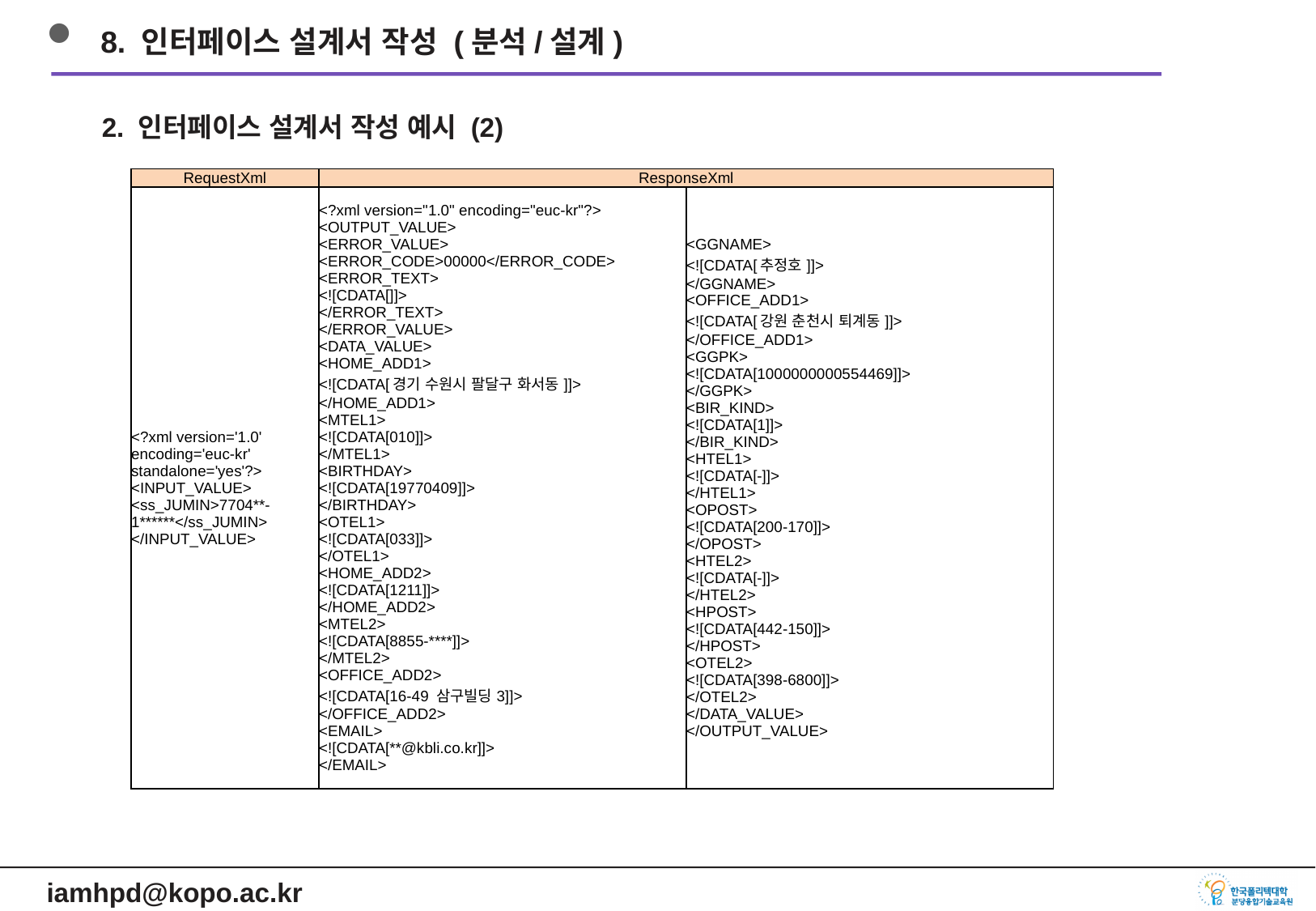

8. 인터페이스 설계서 작성 (분석/설계)
2. 인터페이스 설계서 작성 예시 (2)

| RequestXml | ResponseXml |  |
| --- | --- | --- |
| <?xml version='1.0' encoding='euc-kr' standalone='yes'?> <INPUT\_VALUE> <ss\_JUMIN>7704\*\*-1\*\*\*\*\*\*</ss\_JUMIN> </INPUT\_VALUE> | <?xml version="1.0" encoding="euc-kr"?> <OUTPUT\_VALUE> <ERROR\_VALUE> <ERROR\_CODE>00000</ERROR\_CODE> <ERROR\_TEXT> <![CDATA[]]> </ERROR\_TEXT> </ERROR\_VALUE> <DATA\_VALUE> <HOME\_ADD1> <![CDATA[경기 수원시 팔달구 화서동]]> </HOME\_ADD1> <MTEL1> <![CDATA[010]]> </MTEL1> <BIRTHDAY> <![CDATA[19770409]]> </BIRTHDAY> <OTEL1> <![CDATA[033]]> </OTEL1> <HOME\_ADD2> <![CDATA[1211]]> </HOME\_ADD2> <MTEL2> <![CDATA[8855-\*\*\*\*]]> </MTEL2> <OFFICE\_ADD2> <![CDATA[16-49 삼구빌딩3]]> </OFFICE\_ADD2> <EMAIL> <![CDATA[\*\*@kbli.co.kr]]> </EMAIL> | <GGNAME> <![CDATA[추정호]]> </GGNAME> <OFFICE\_ADD1> <![CDATA[강원 춘천시 퇴계동]]> </OFFICE\_ADD1> <GGPK> <![CDATA[1000000000554469]]> </GGPK> <BIR\_KIND> <![CDATA[1]]> </BIR\_KIND> <HTEL1> <![CDATA[-]]> </HTEL1> <OPOST> <![CDATA[200-170]]> </OPOST> <HTEL2> <![CDATA[-]]> </HTEL2> <HPOST> <![CDATA[442-150]]> </HPOST> <OTEL2> <![CDATA[398-6800]]> </OTEL2> </DATA\_VALUE> </OUTPUT\_VALUE> |